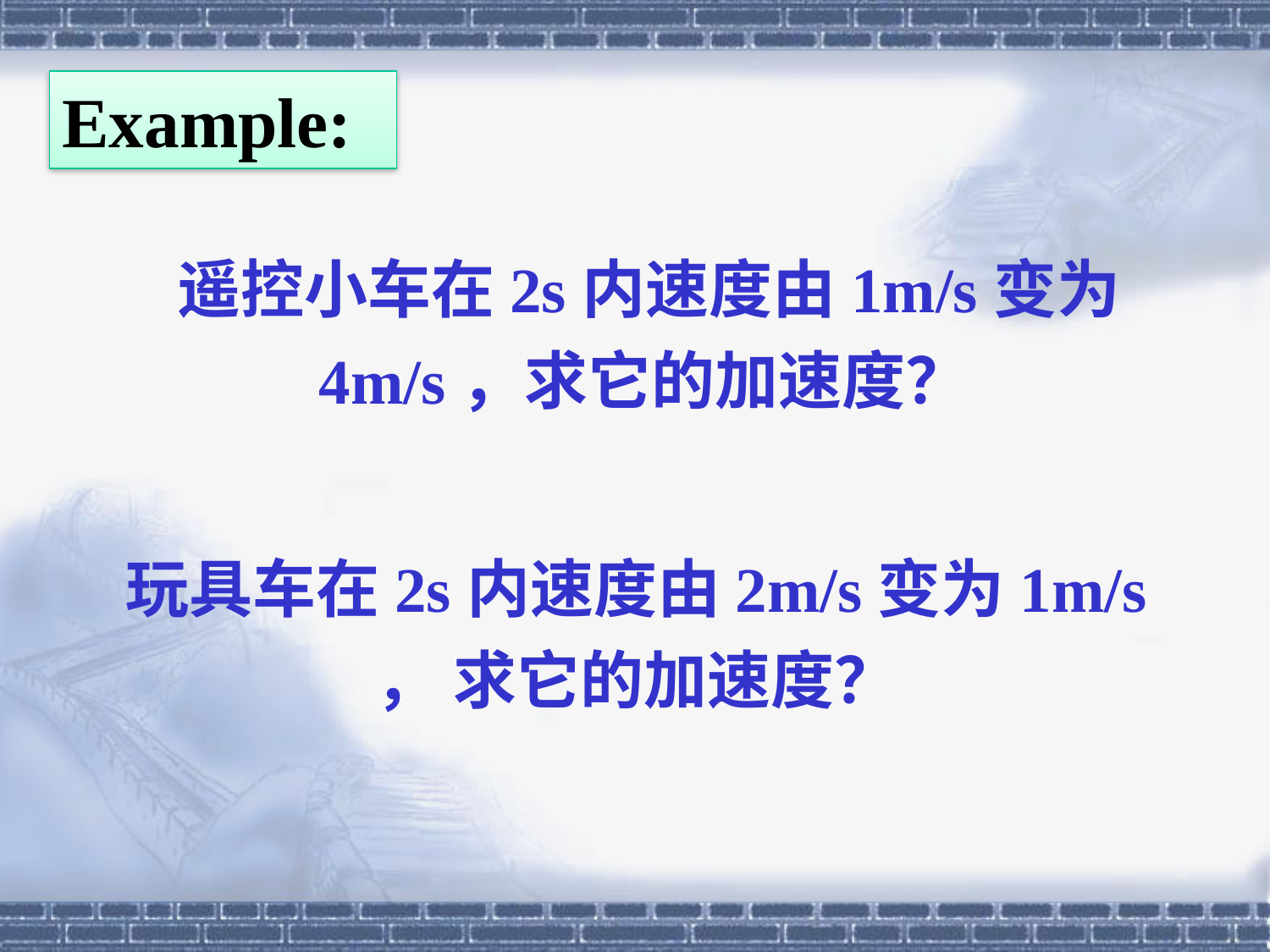

Example:
    遥控小车在2s内速度由1m/s变为4m/s，求它的加速度？
    玩具车在2s内速度由2m/s变为1m/s， 求它的加速度？